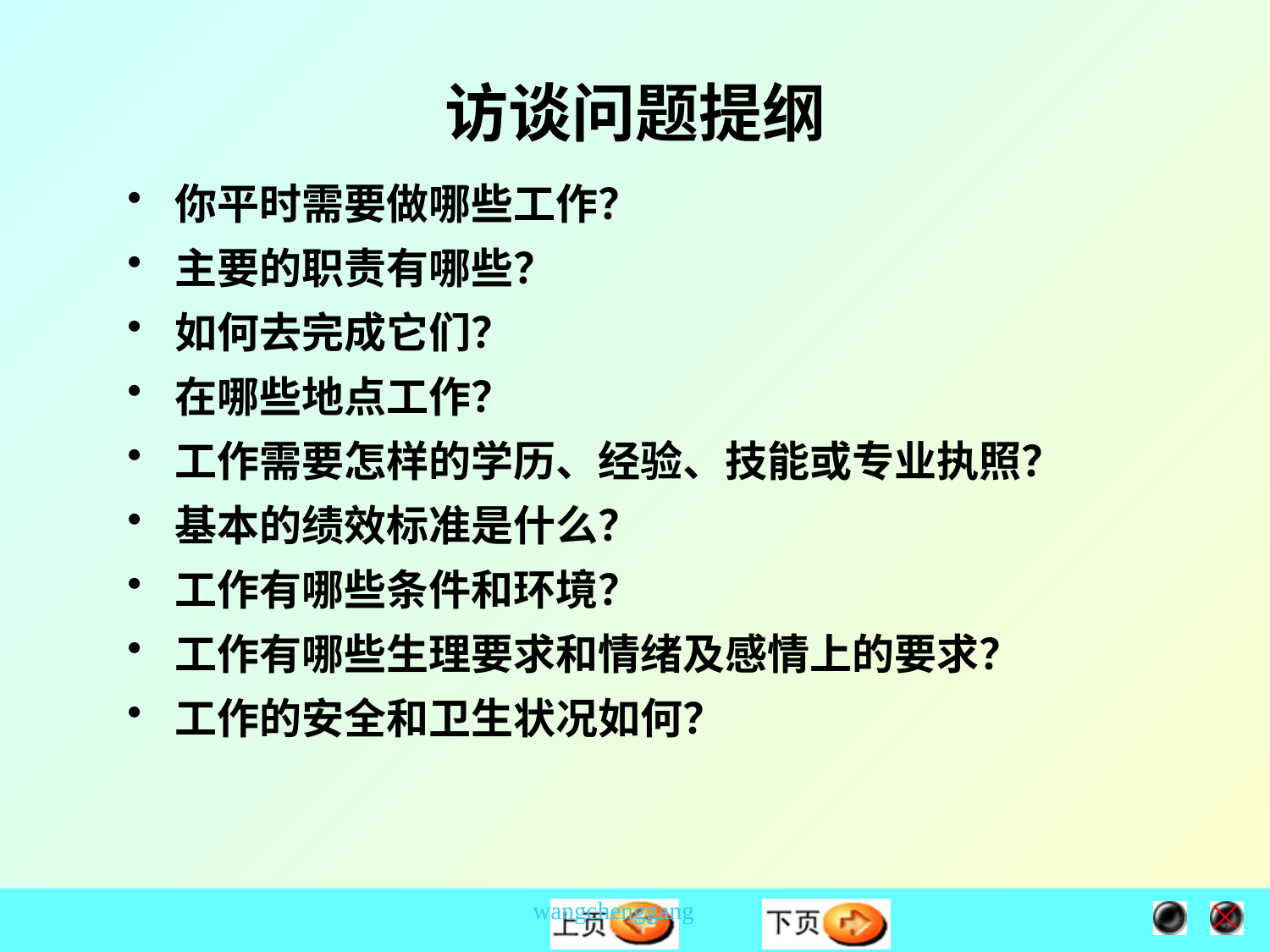

# 访谈问题提纲
你平时需要做哪些工作？
主要的职责有哪些？
如何去完成它们？
在哪些地点工作？
工作需要怎样的学历、经验、技能或专业执照？
基本的绩效标准是什么？
工作有哪些条件和环境？
工作有哪些生理要求和情绪及感情上的要求？
工作的安全和卫生状况如何？

wangchenggang